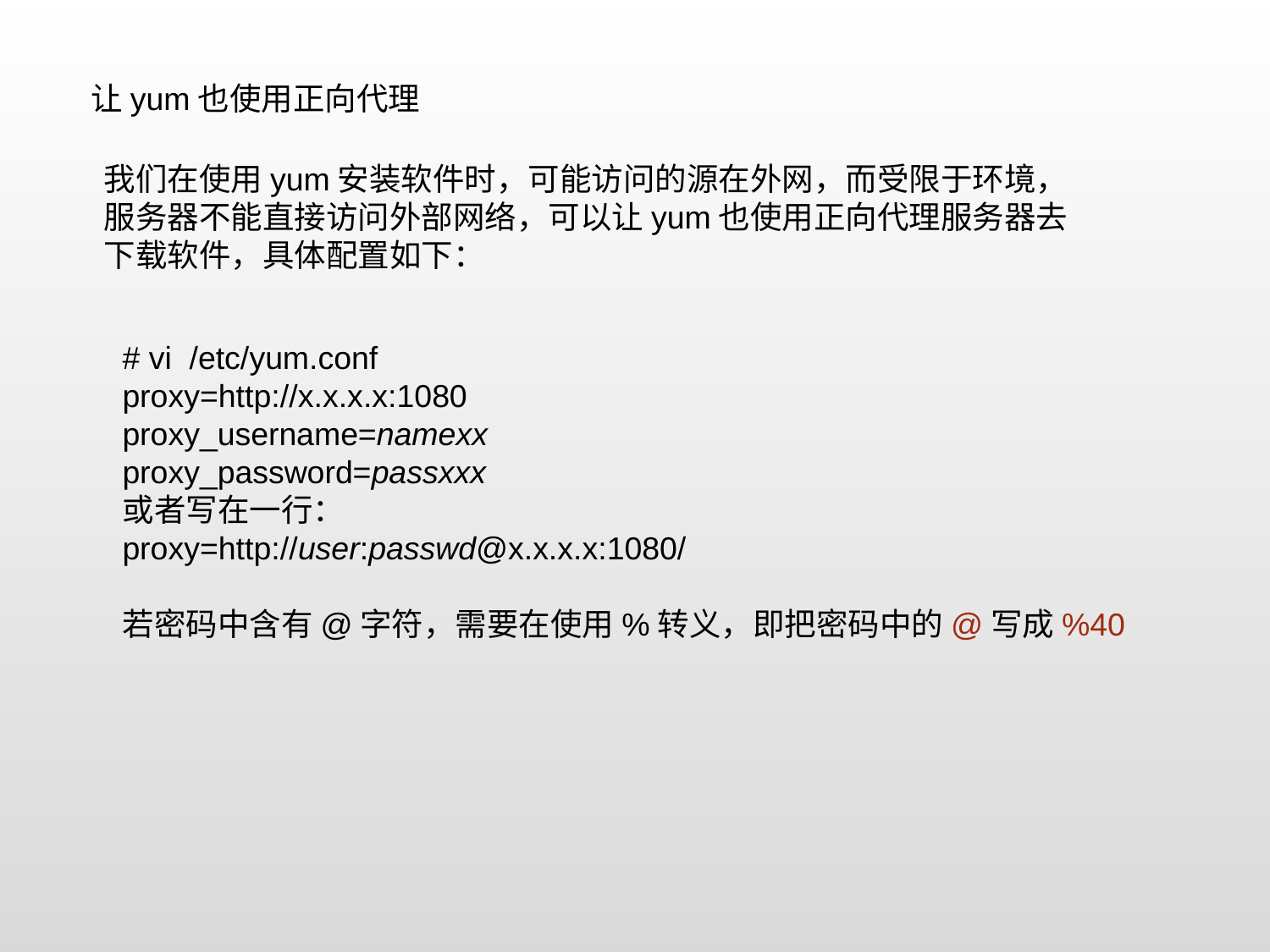

让yum也使用正向代理
我们在使用yum安装软件时，可能访问的源在外网，而受限于环境，服务器不能直接访问外部网络，可以让yum也使用正向代理服务器去下载软件，具体配置如下：
# vi  /etc/yum.conf
proxy=http://x.x.x.x:1080
proxy_username=namexx
proxy_password=passxxx
或者写在一行：
proxy=http://user:passwd@x.x.x.x:1080/

若密码中含有@字符，需要在使用%转义，即把密码中的@写成%40